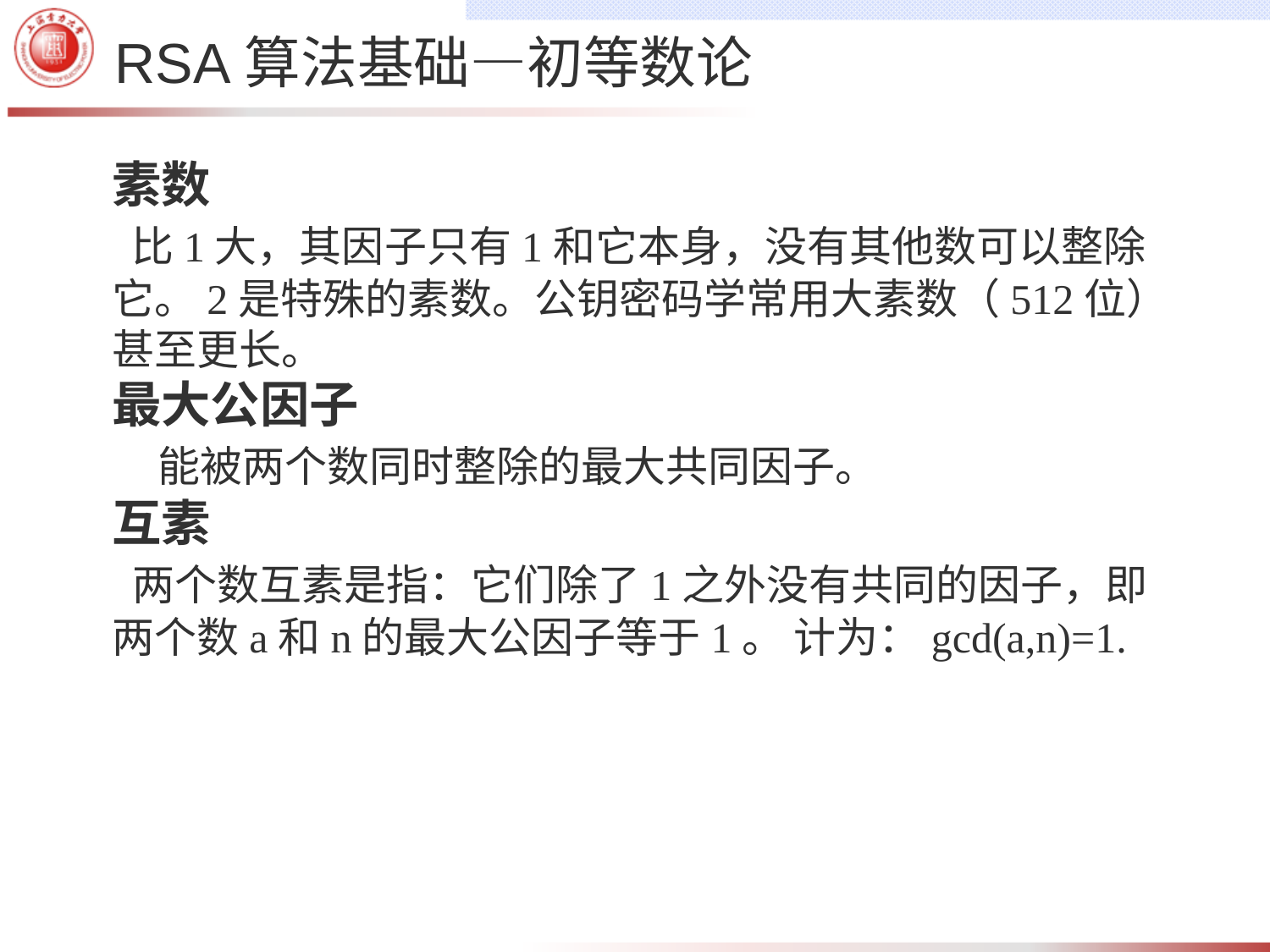

# RSA算法基础—初等数论
素数
     比1大，其因子只有1和它本身，没有其他数可以整除它。2是特殊的素数。公钥密码学常用大素数（512位）甚至更长。
最大公因子
   能被两个数同时整除的最大共同因子。
互素
     两个数互素是指：它们除了1之外没有共同的因子，即两个数a和n的最大公因子等于1。 计为：gcd(a,n)=1.